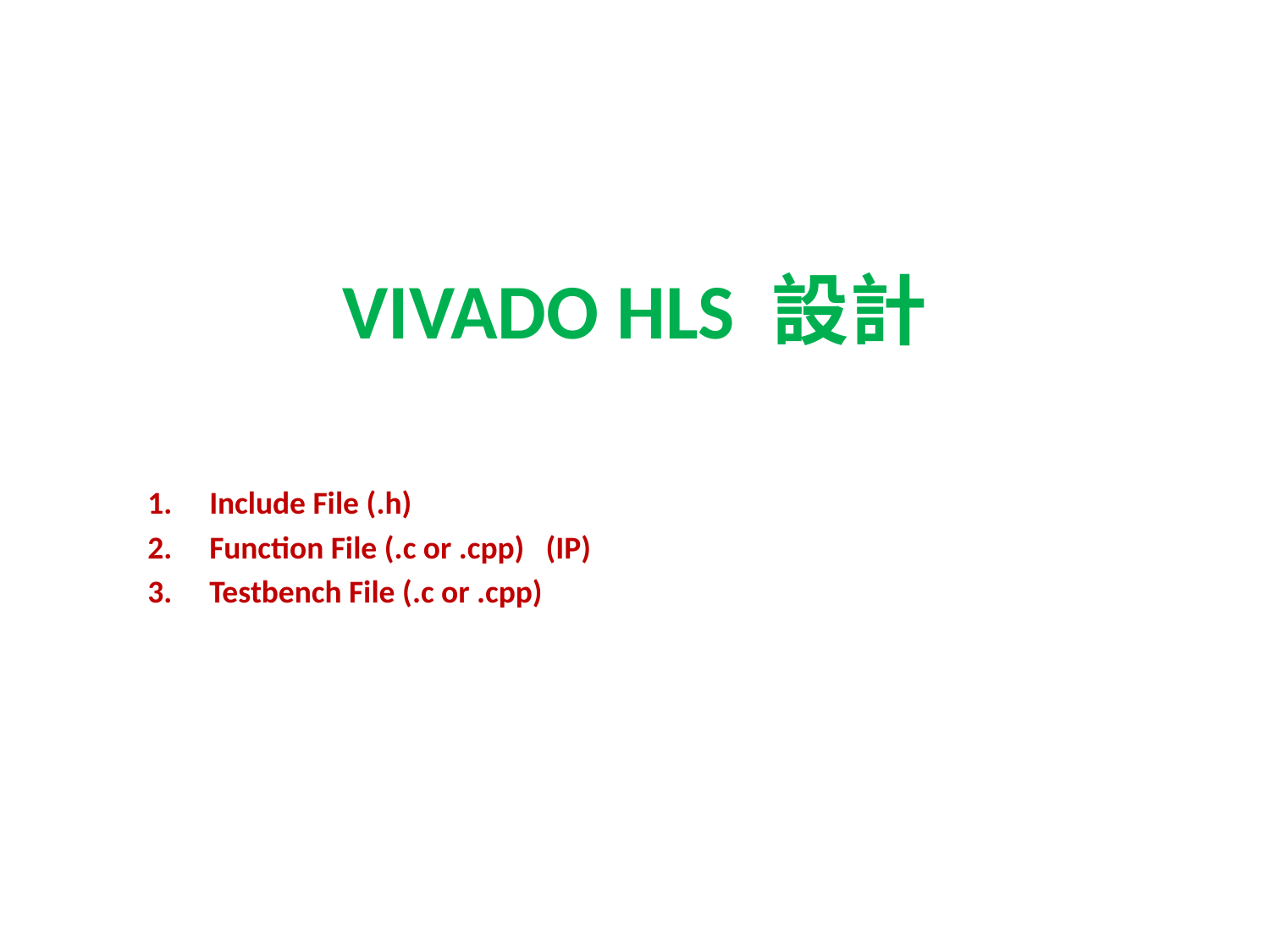

# VIVADO HLS 設計
Include File (.h)
Function File (.c or .cpp)   (IP)
Testbench File (.c or .cpp)